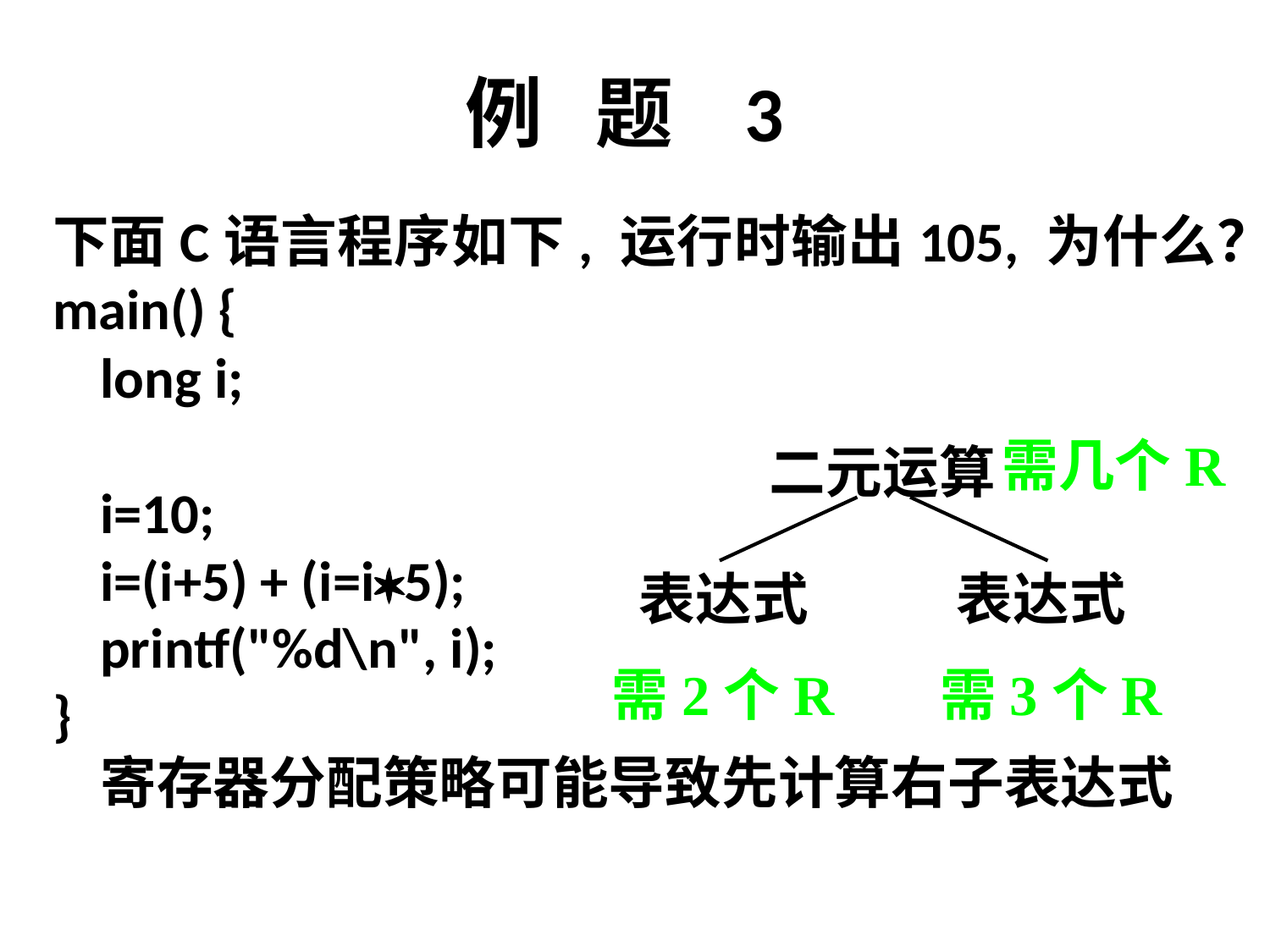

# 例   题   3
下面C语言程序如下, 运行时输出105, 为什么？
main() {
	long i;

	i=10;
	i=(i+5) + (i=i∗5);
	printf("%d\n", i);
}
	寄存器分配策略可能导致先计算右子表达式
需几个R
二元运算

表达式
表达式
需2个R
需3个R